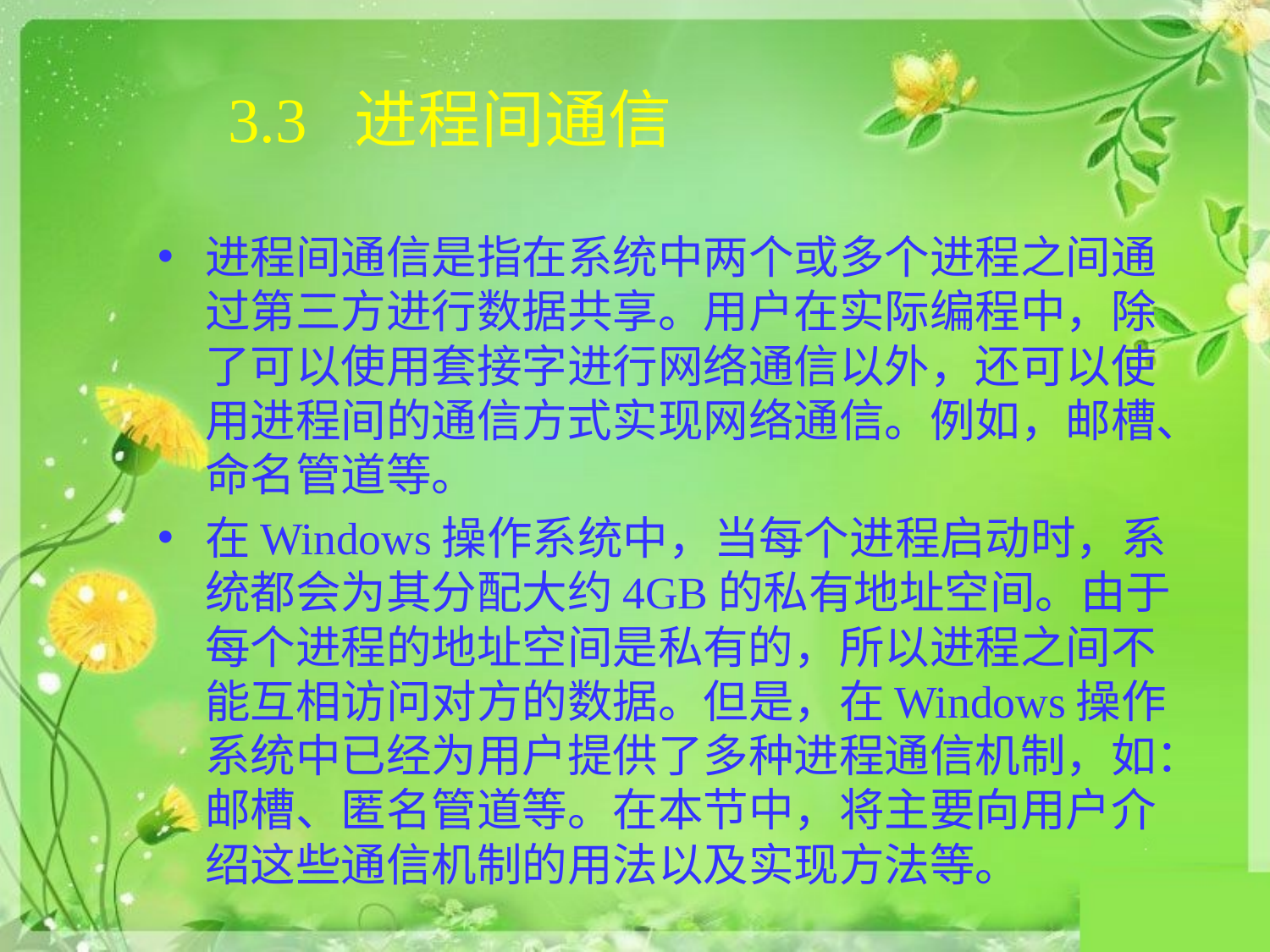

# 3.3  进程间通信
进程间通信是指在系统中两个或多个进程之间通过第三方进行数据共享。用户在实际编程中，除了可以使用套接字进行网络通信以外，还可以使用进程间的通信方式实现网络通信。例如，邮槽、命名管道等。
在Windows操作系统中，当每个进程启动时，系统都会为其分配大约4GB的私有地址空间。由于每个进程的地址空间是私有的，所以进程之间不能互相访问对方的数据。但是，在Windows操作系统中已经为用户提供了多种进程通信机制，如：邮槽、匿名管道等。在本节中，将主要向用户介绍这些通信机制的用法以及实现方法等。